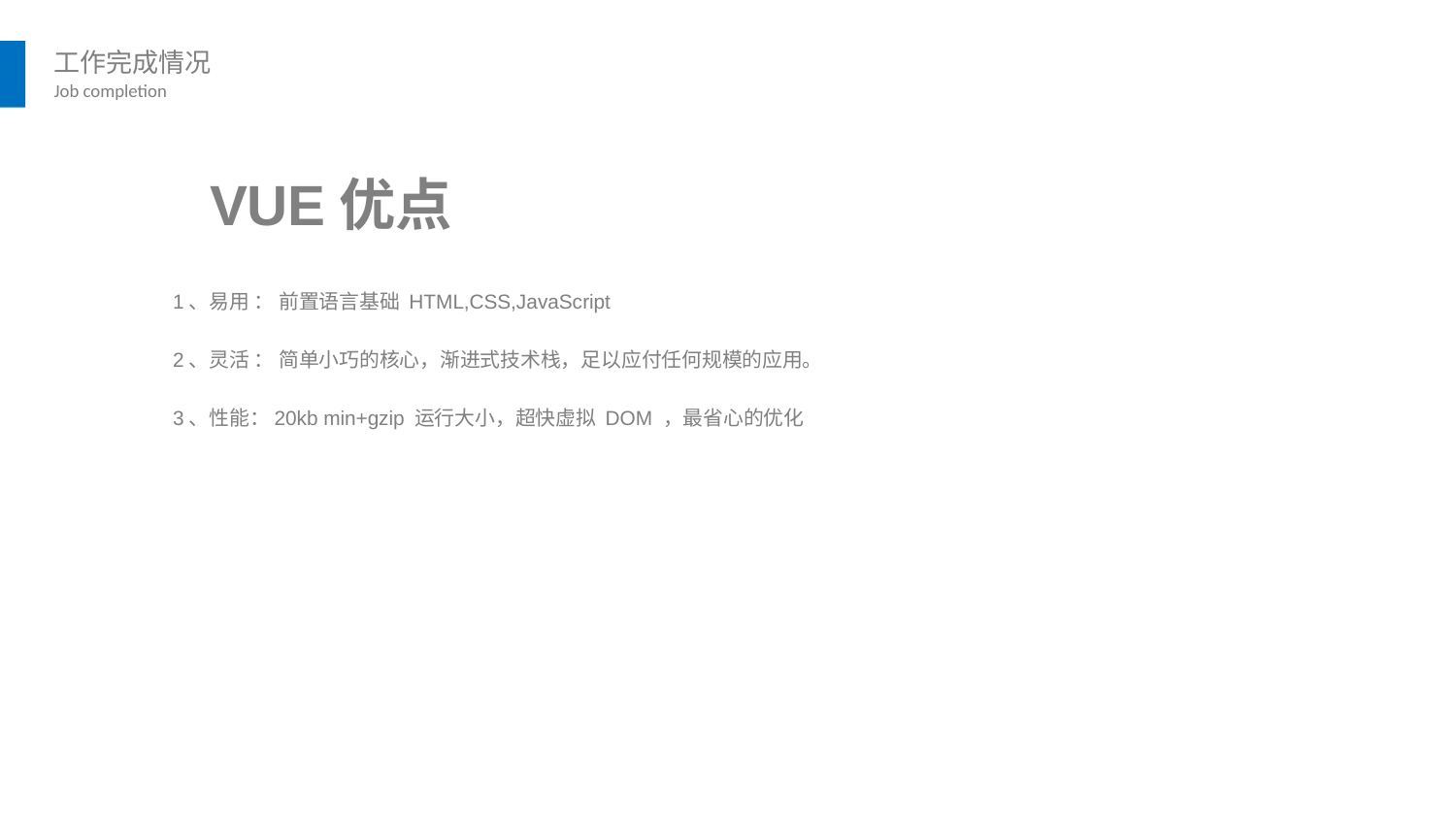

VUE优点
1、易用 ： 前置语言基础 HTML,CSS,JavaScript

2、灵活 ： 简单小巧的核心，渐进式技术栈，足以应付任何规模的应用。

3、性能：20kb min+gzip 运行大小，超快虚拟 DOM ，最省心的优化